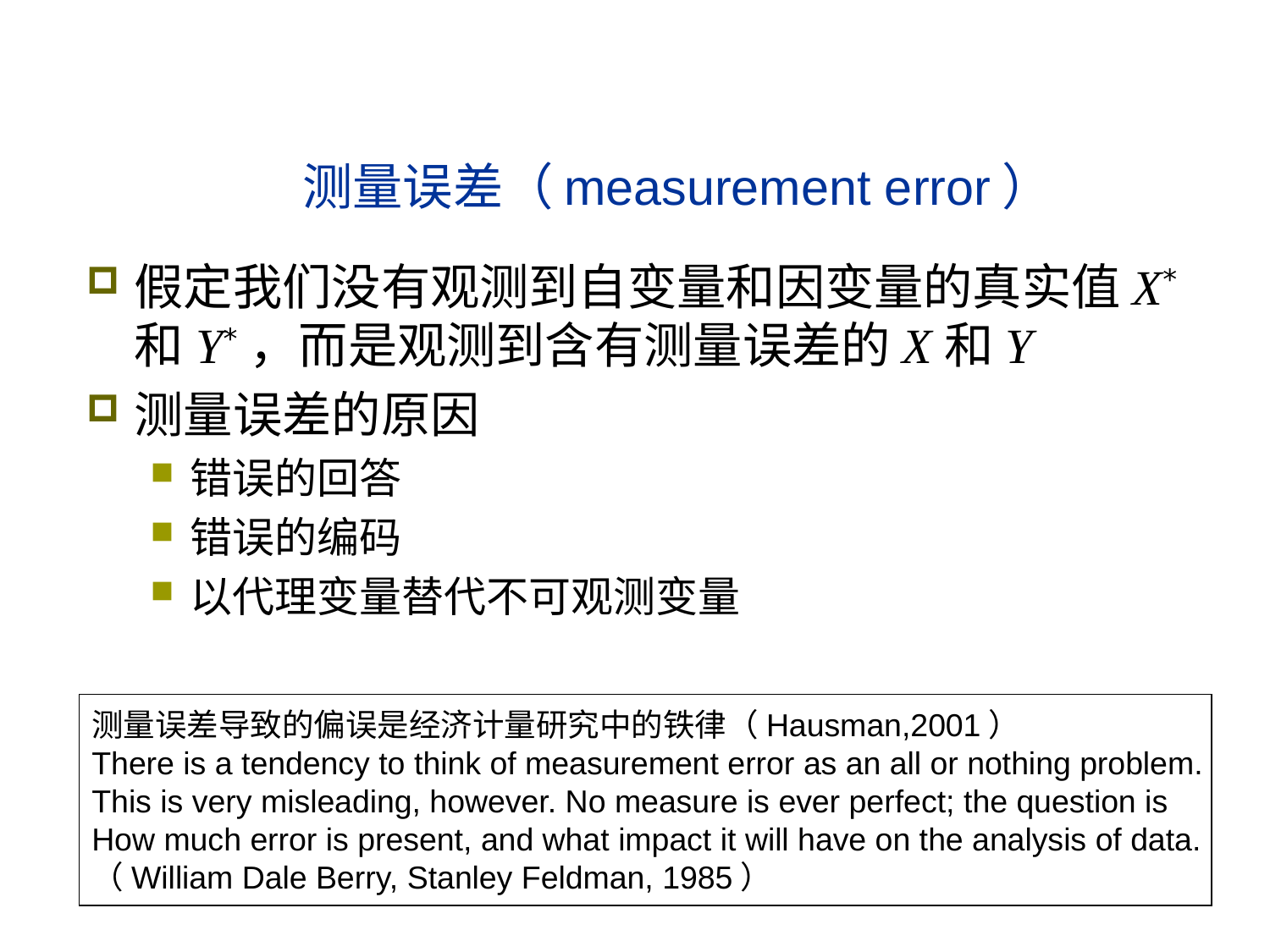

# 测量误差（measurement error）
假定我们没有观测到自变量和因变量的真实值X*和Y*，而是观测到含有测量误差的X和Y
测量误差的原因
错误的回答
错误的编码
以代理变量替代不可观测变量
测量误差导致的偏误是经济计量研究中的铁律（Hausman,2001）
There is a tendency to think of measurement error as an all or nothing problem.
This is very misleading, however. No measure is ever perfect; the question is
How much error is present, and what impact it will have on the analysis of data.
（William Dale Berry, Stanley Feldman, 1985）